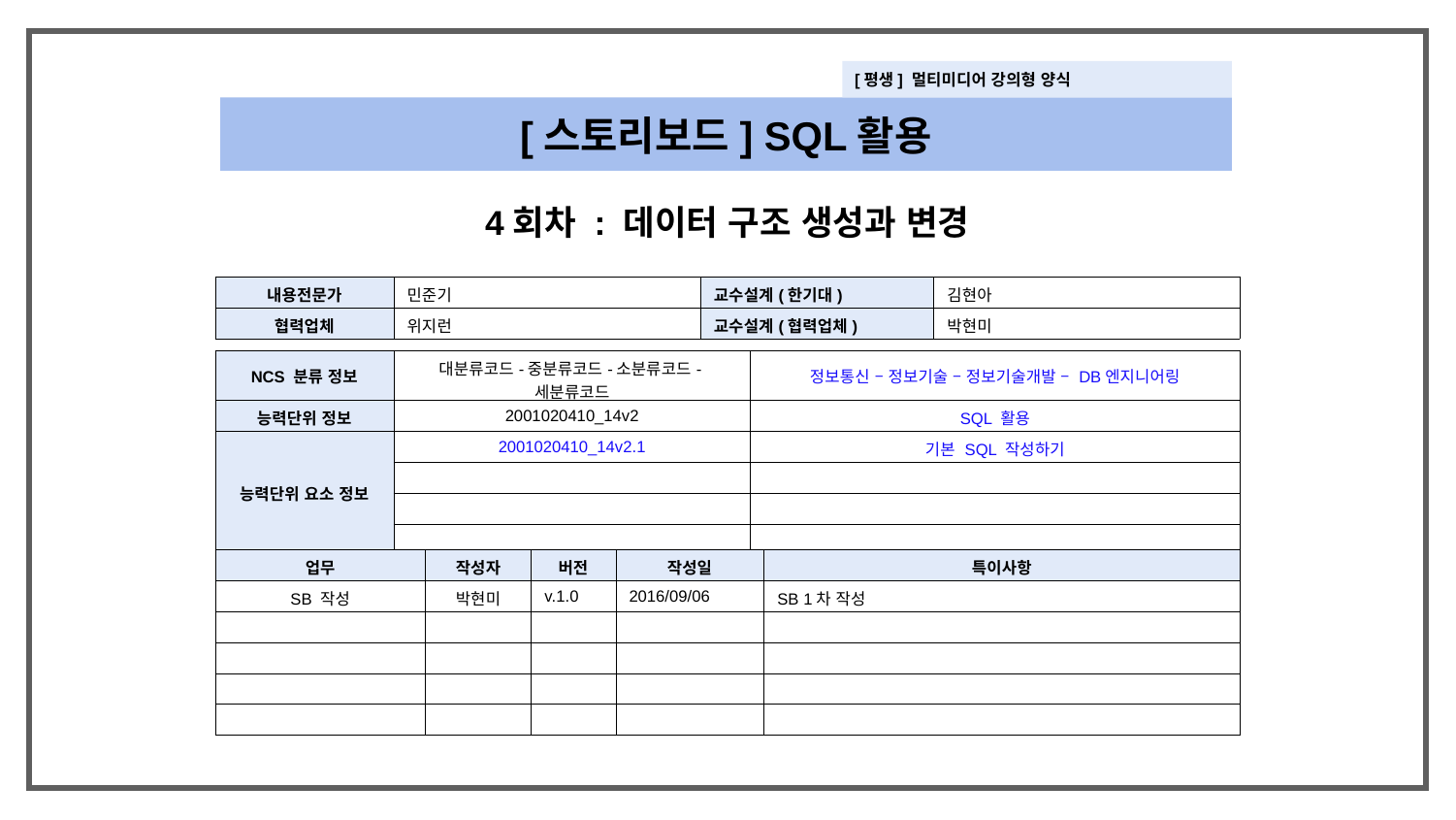

[평생] 멀티미디어 강의형 양식
[스토리보드] SQL활용
4회차 : 데이터 구조 생성과 변경
| 내용전문가 | 민준기 | 교수설계(한기대) | 김현아 |
| --- | --- | --- | --- |
| 협력업체 | 위지런 | 교수설계(협력업체) | 박현미 |
| NCS 분류 정보 | 대분류코드-중분류코드-소분류코드-세분류코드 | 정보통신 – 정보기술 – 정보기술개발 – DB엔지니어링 |
| --- | --- | --- |
| 능력단위 정보 | 2001020410\_14v2 | SQL 활용 |
| 능력단위 요소 정보 | 2001020410\_14v2.1 | 기본 SQL 작성하기 |
|  |  |  |
|  |  |  |
|  |  |  |
| 업무 | 작성자 | 버전 | 작성일 | 특이사항 |
| --- | --- | --- | --- | --- |
| SB 작성 | 박현미 | v.1.0 | 2016/09/06 | SB 1차 작성 |
|  |  |  |  |  |
|  |  |  |  |  |
|  |  |  |  |  |
|  |  |  |  |  |